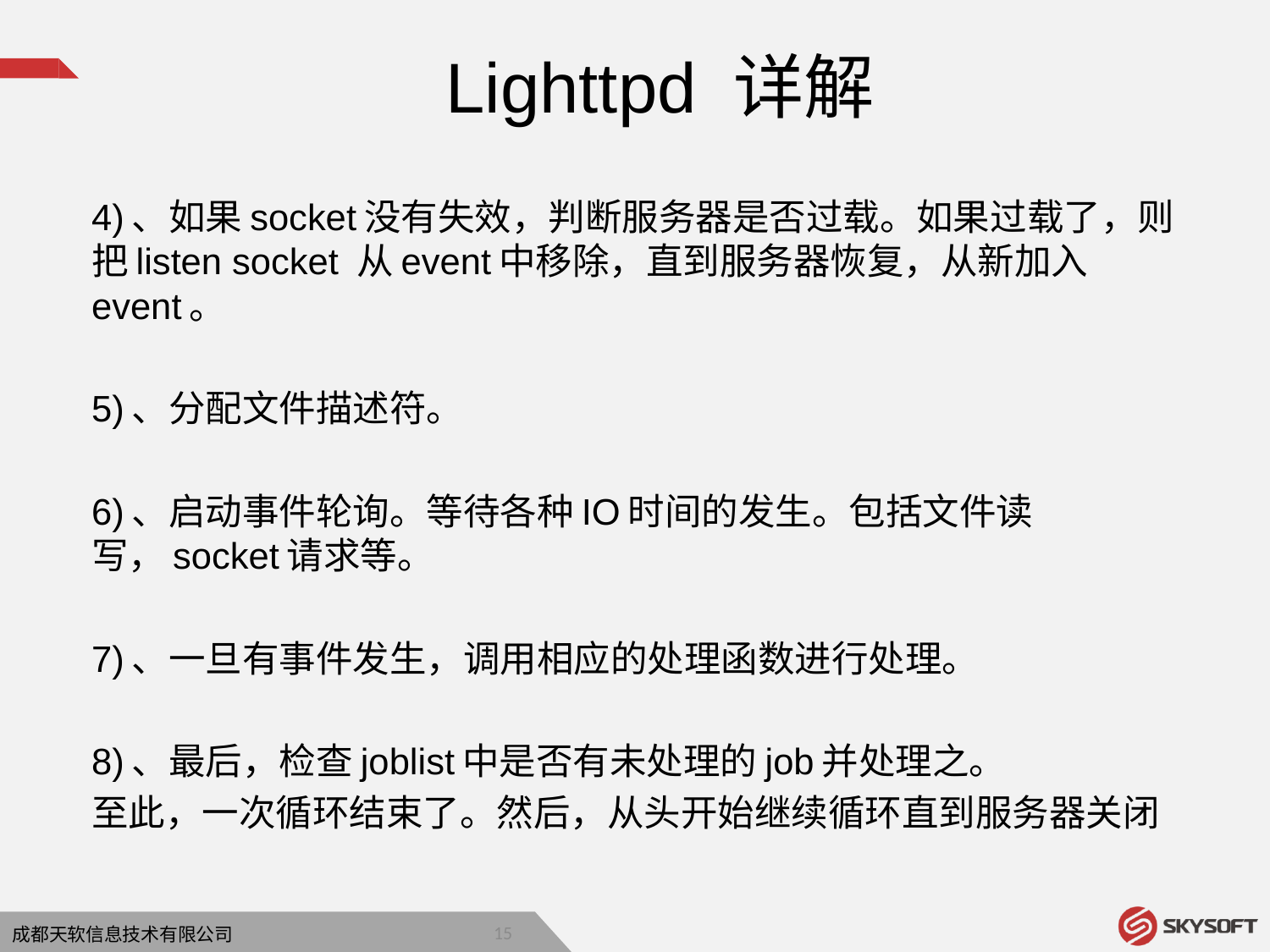

Lighttpd 详解

4)、如果socket没有失效，判断服务器是否过载。如果过载了，则把listen socket 从event中移除，直到服务器恢复，从新加入event。

5)、分配文件描述符。

6)、启动事件轮询。等待各种IO时间的发生。包括文件读写，socket请求等。

7)、一旦有事件发生，调用相应的处理函数进行处理。

8)、最后，检查joblist中是否有未处理的job并处理之。
至此，一次循环结束了。然后，从头开始继续循环直到服务器关闭

15